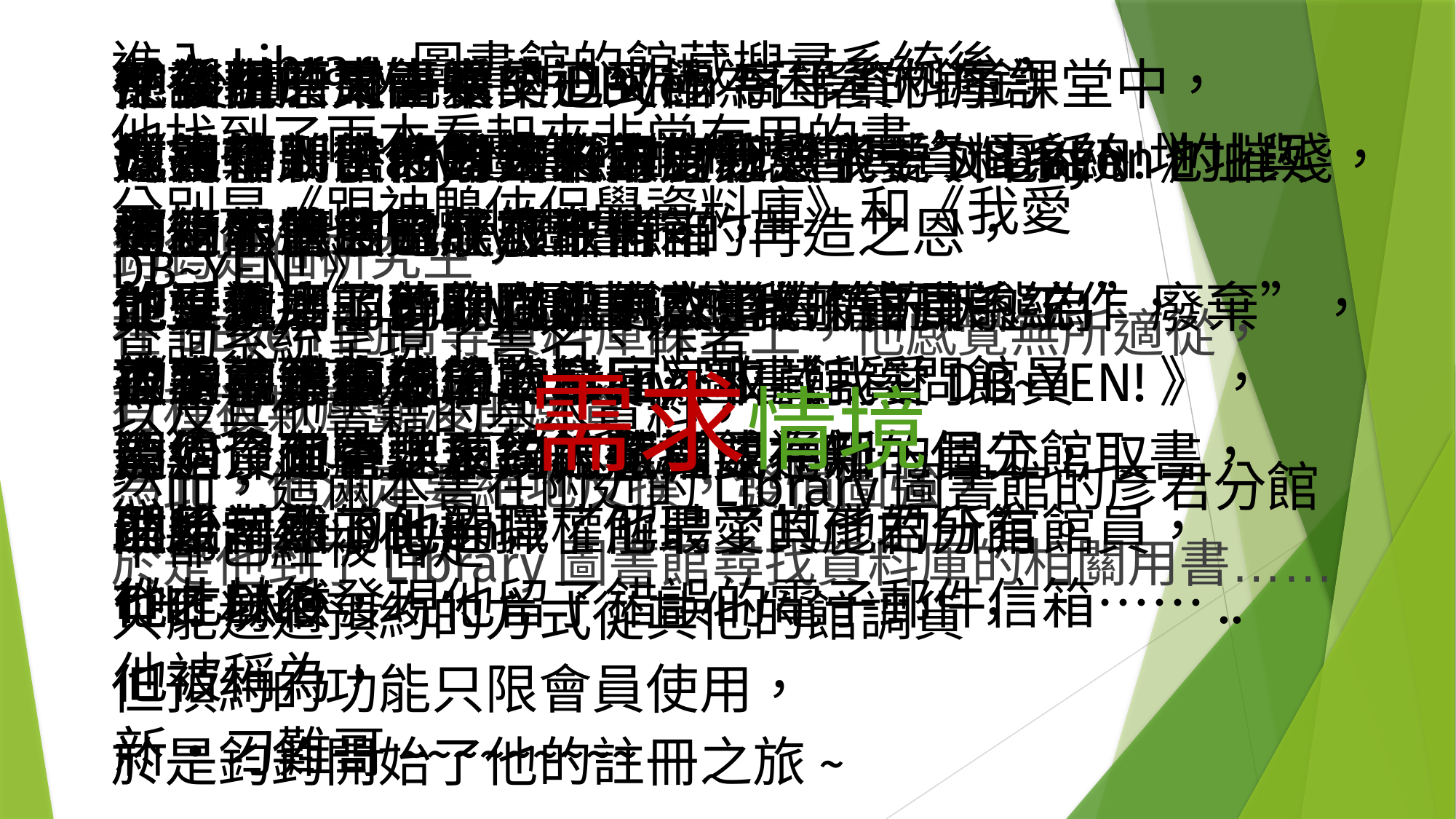

進入Library圖書館的館藏搜尋系統後，
他找到了兩本看起來非常有用的書，
分別是《跟神鵰俠侶學資料庫》和《我愛DB~YEN!》
查詢系統呈現了書名、作者
以及其他書籍的基本資料，
然而，這兩本書在附近的Library圖書館的彥君分館中都已經被借走，
只能透過預約的方式從其他的館調貨，
但預約的功能只限會員使用，
於是鈞鈞開始了他的註冊之旅~

在註冊的頁面中，
鈞鈞輸入了他的姓名、身分證字號、電話、地址與
信箱，並且完成了註冊，
他重新搜尋了剛剛的兩本書，
按下了預約按鈕，
預約介面中要求鈞鈞選擇要在哪一個分館取書，
理所當然的他選擇了他最愛的彥君分館。

又到了一周一次的DByen高等資料庫課堂中，
還沒借到書的鈞鈞又再度飽受了一次DByen的摧殘，
在身心俱疲的狀態下，
他進入了Library圖書館的我的書庫系統
查看書籍預約的狀態……

他發現原來書籍早已到館，
在書籍到館後五天未取的狀態下，
預約的狀態已經被取消，
飽受折磨的鈞鈞在飢寒交迫的情況下
很生氣了跑到了Library圖書館質問館員
為何沒有寄送預約館藏到館通知，
然後，
他才赫然發現他留了錯誤的電子郵件信箱……..
飽受折磨又飢寒交迫又極為困窘的鈞鈞
進入了Library圖書館的修改會員資料系統
更正了他的電子郵件信箱，
並且拿到了夢寐以求的
《跟神鵰俠侶學資料庫》和《我愛DB~YEN!》，
開始了他絕地反撲的旅程，
開始刁難DByen，
從此以後，
他被稱為，
新‧刁難哥~~~~~~~~~
//後續
成為了新‧刁難哥的鈞鈞
為了報答Library圖書館的再造之恩，
於是他到Library圖書館應徵了館長的工作，
鈞鈞被錄取後，
透過員工管理系統被新增成為新的員工，
並且藉由了他的職權解聘了其他的所有館員，
然後由於太喜愛
《跟神鵰俠侶學資料庫》和《我愛DB~YEN!》
這兩本書，
他又運用了他的職權更改了書籍的狀態為”廢棄”，
並將兩本書偷偷的拿回家收藏~~~

THE END
鈞鈞是個研究生，
在DByen的高等資料庫課堂上，他感覺無所適從，
有種被欺壓霸凌的感覺，
為此，他決定要絕地反撲，發憤圖強，
於是他到了Library圖書館尋找資料庫的相關用書……

# 需求情境